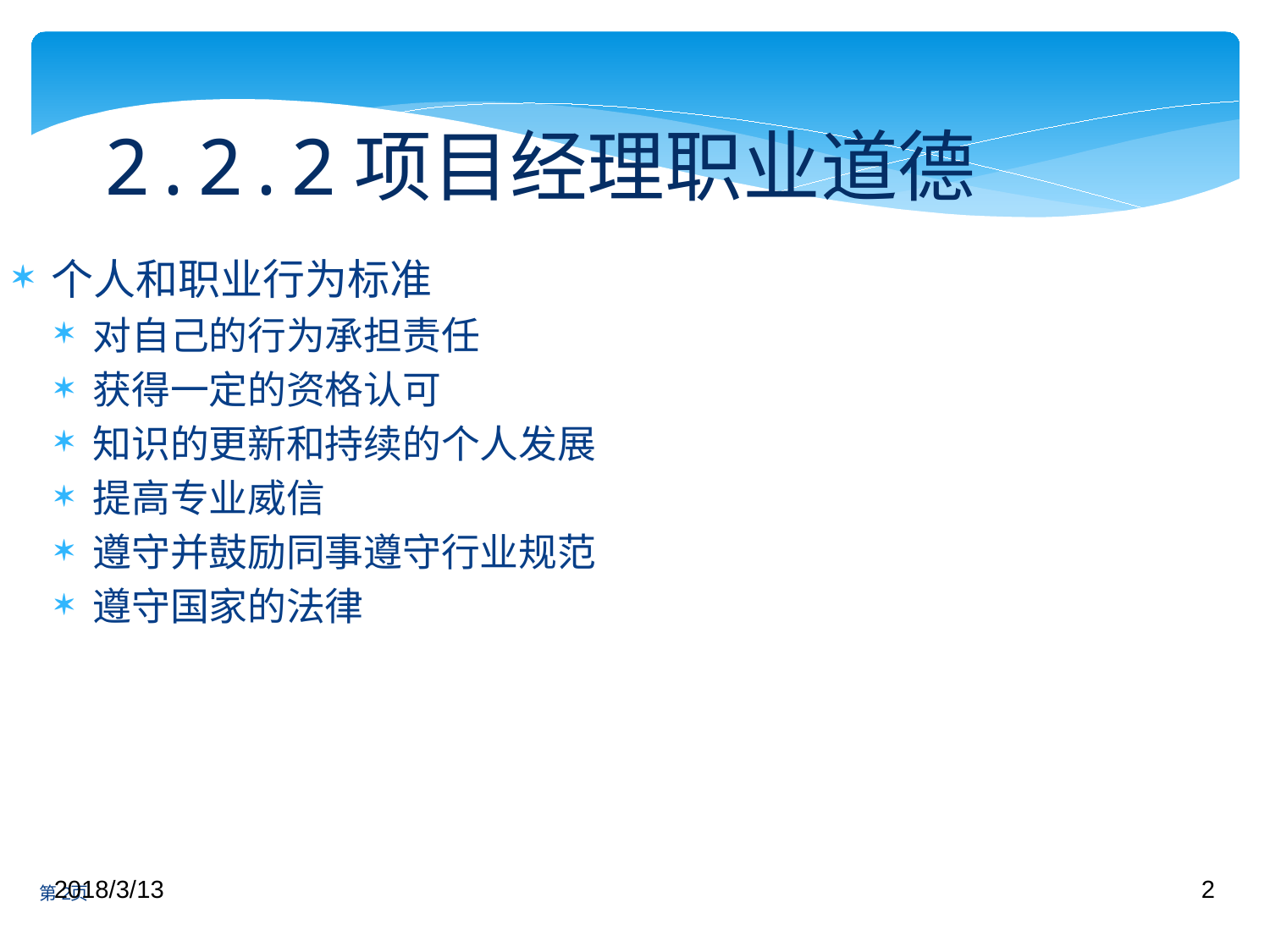

2.2.2项目经理职业道德
个人和职业行为标准
对自己的行为承担责任
获得一定的资格认可
知识的更新和持续的个人发展
提高专业威信
遵守并鼓励同事遵守行业规范
遵守国家的法律

2018/3/13
2
第2页